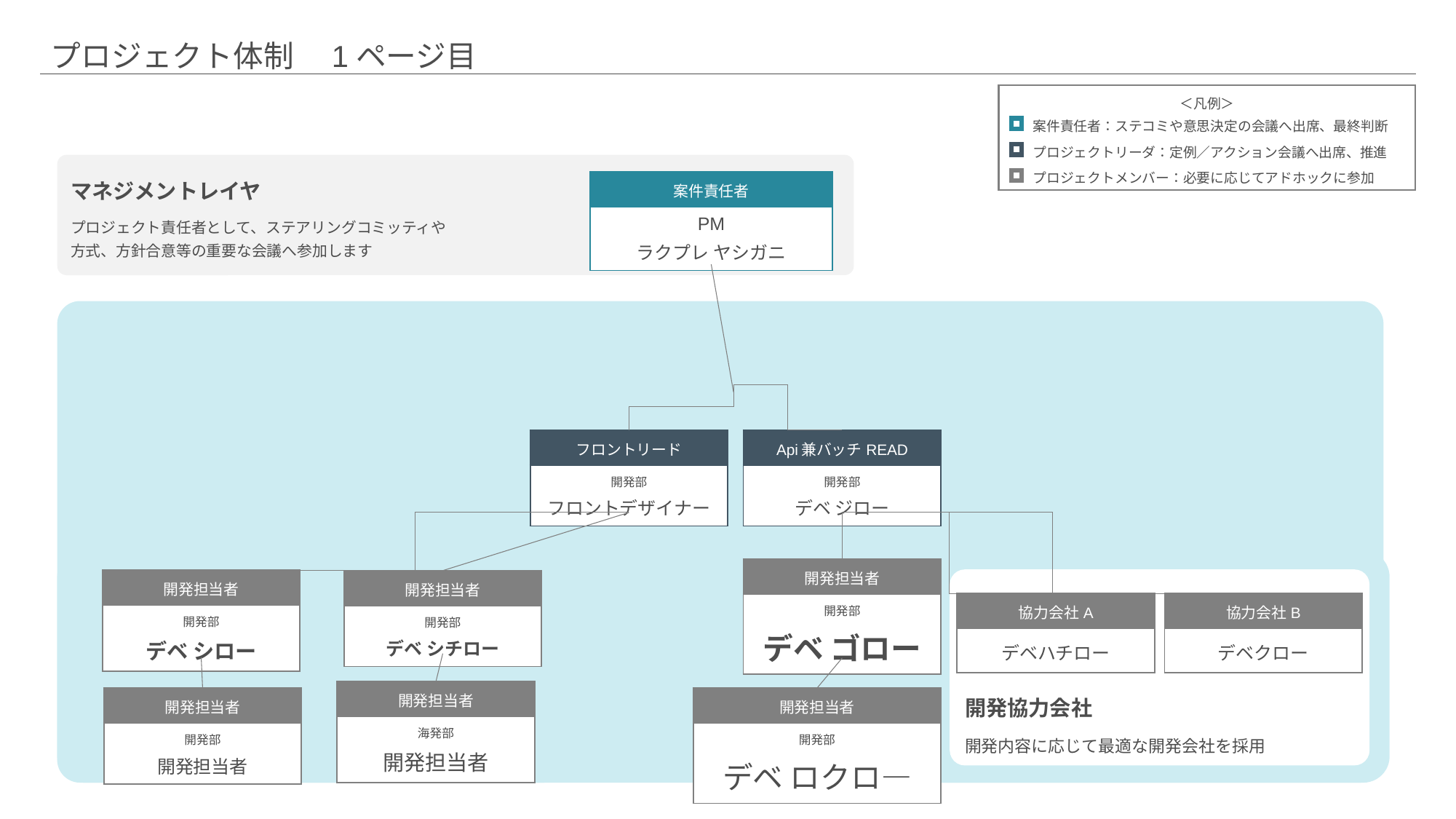

# プロジェクト体制　1ページ目
＜凡例＞
案件責任者：ステコミや意思決定の会議へ出席、最終判断
プロジェクトリーダ：定例／アクション会議へ出席、推進
マネジメントレイヤ
プロジェクト責任者として、ステアリングコミッティや
方式、方針合意等の重要な会議へ参加します
プロジェクトメンバー：必要に応じてアドホックに参加
| 案件責任者 |
| --- |
| PM ラクプレ ヤシガニ |

| フロントリード |
| --- |
| 開発部 フロントデザイナー |
| Api兼バッチREAD |
| --- |
| 開発部 デベ ジロー |

| 開発担当者 |
| --- |
| 開発部 デベ ゴロー |
開発協力会社
開発内容に応じて最適な開発会社を採用
| 開発担当者 |
| --- |
| 開発部 デベ シロー |
| 開発担当者 |
| --- |
| 開発部 デベ シチロー |
| 協力会社A |
| --- |
| デベハチロー |
| 協力会社B |
| --- |
| デベクロー |
| 開発担当者 |
| --- |
| 海発部 開発担当者 |
| 開発担当者 |
| --- |
| 開発部 開発担当者 |
| 開発担当者 |
| --- |
| 開発部 デベ ロクロ― |